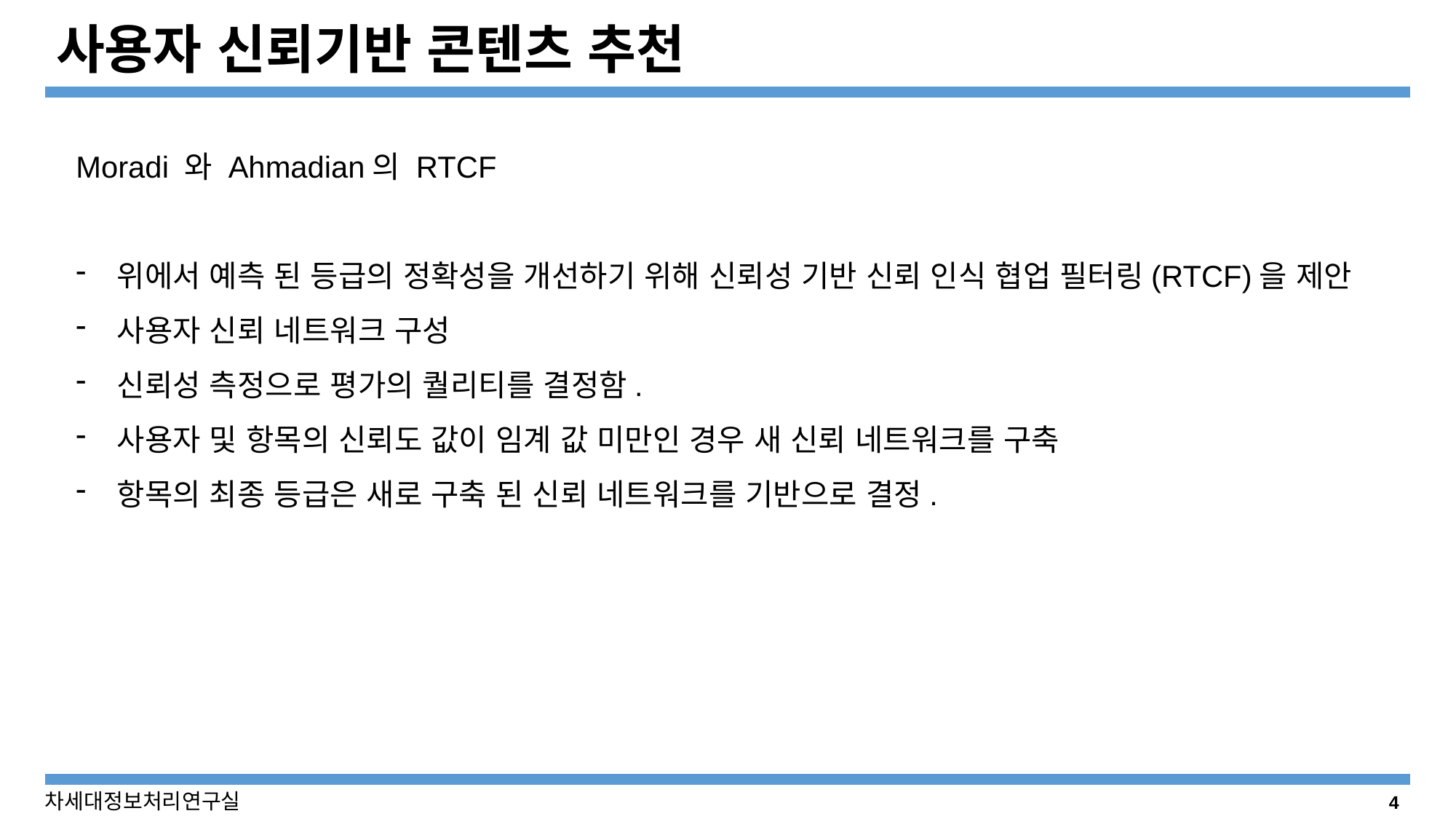

# 사용자 신뢰기반 콘텐츠 추천
Moradi 와 Ahmadian의 RTCF

위에서 예측 된 등급의 정확성을 개선하기 위해 신뢰성 기반 신뢰 인식 협업 필터링(RTCF)을 제안
사용자 신뢰 네트워크 구성
신뢰성 측정으로 평가의 퀄리티를 결정함.
사용자 및 항목의 신뢰도 값이 임계 값 미만인 경우 새 신뢰 네트워크를 구축
항목의 최종 등급은 새로 구축 된 신뢰 네트워크를 기반으로 결정.
4